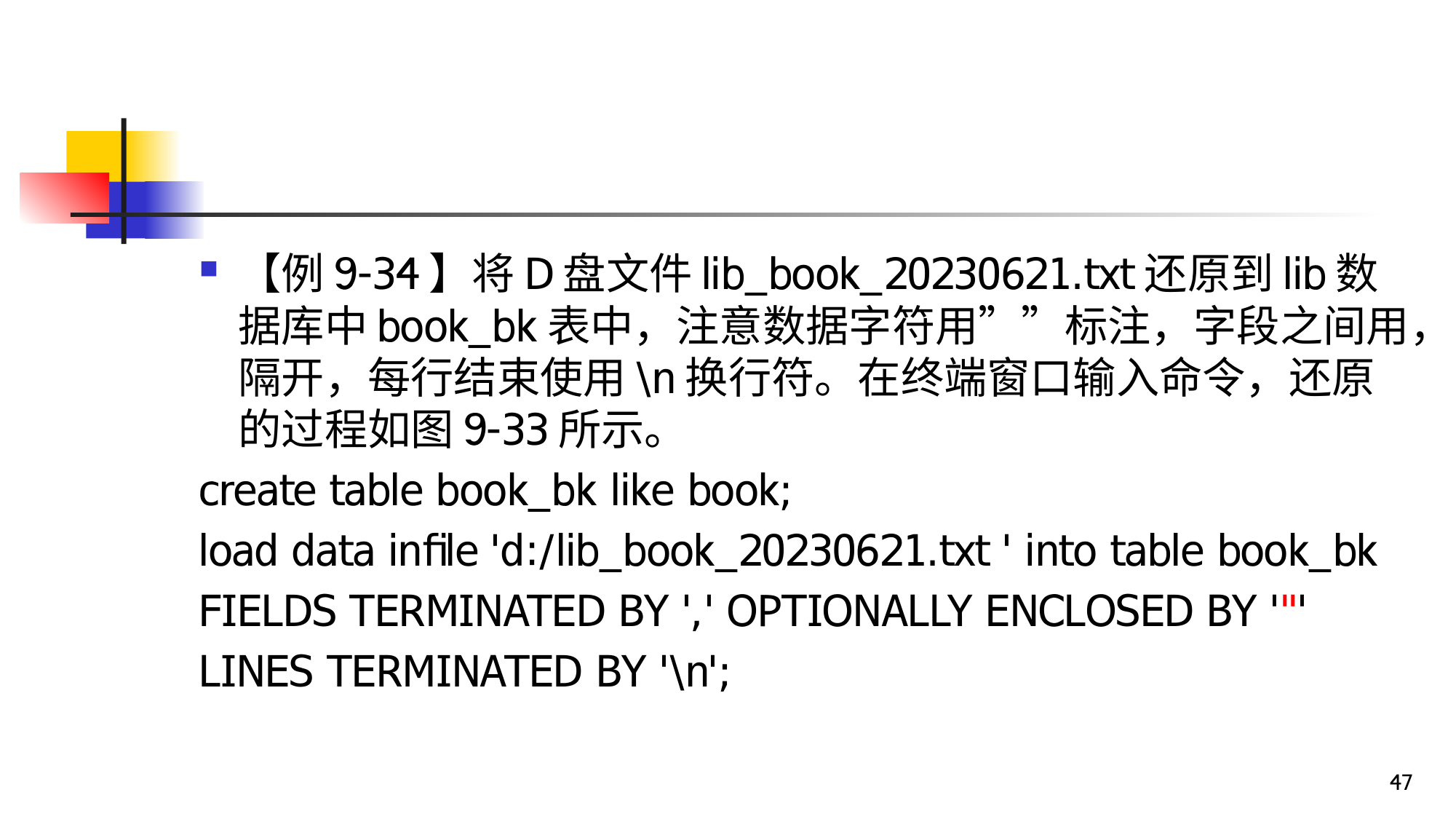

#
【例9-34】将D盘文件lib_book_20230621.txt还原到lib数据库中book_bk表中，注意数据字符用””标注，字段之间用，隔开，每行结束使用\n换行符。在终端窗口输入命令，还原的过程如图9-33所示。
create table book_bk like book;
load data infile 'd:/lib_book_20230621.txt ' into table book_bk
FIELDS TERMINATED BY ',' OPTIONALLY ENCLOSED BY '"'
LINES TERMINATED BY '\n';

47